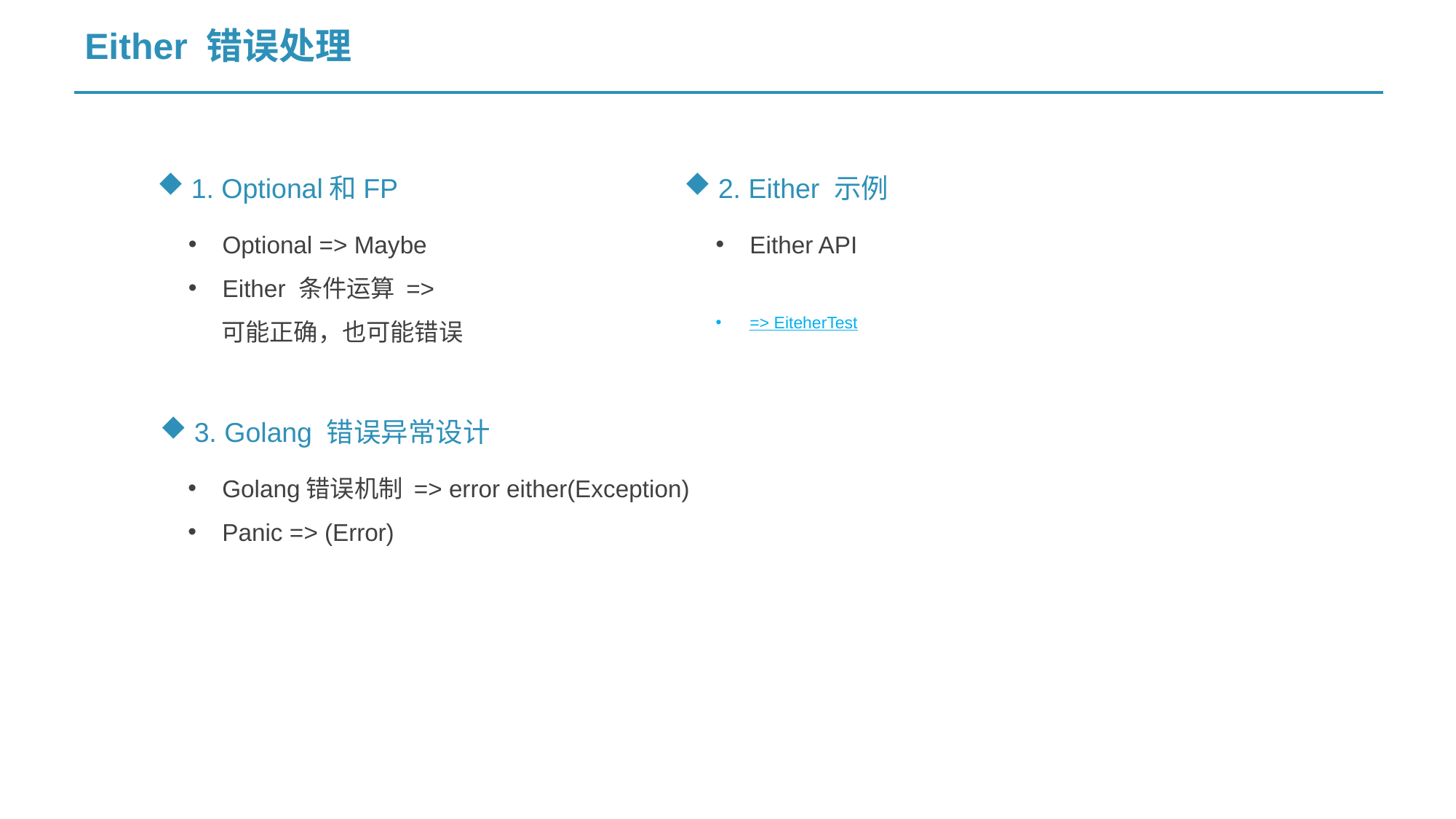

Either 错误处理
1. Optional和FP
2. Either 示例
Optional => Maybe
Either 条件运算 =>
     可能正确，也可能错误
Either API

=> EiteherTest
3. Golang 错误异常设计
Golang错误机制 => error either(Exception)
Panic => (Error)